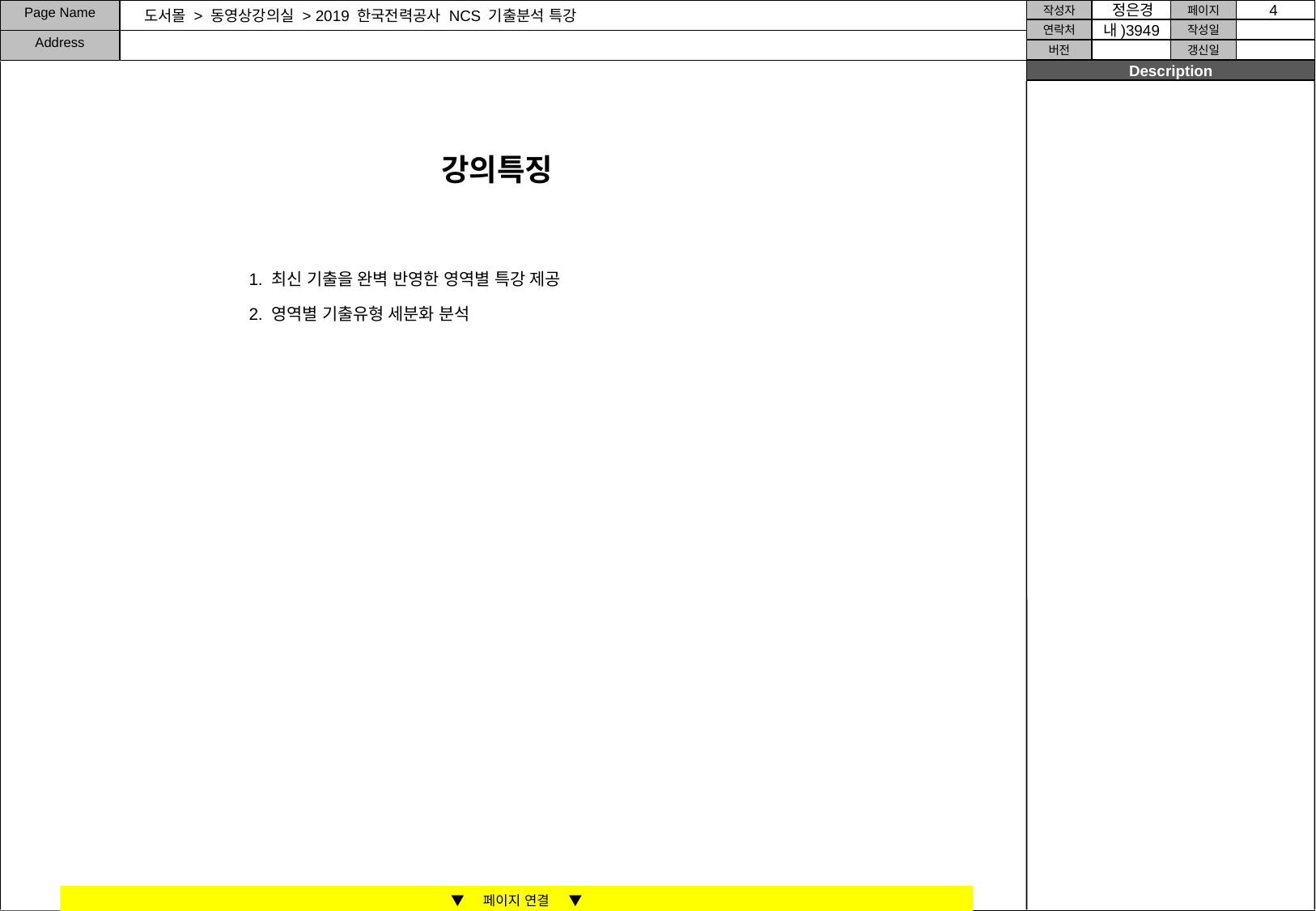

도서몰 > 동영상강의실 > 2019 한국전력공사 NCS 기출분석 특강
#
강의특징
1. 최신 기출을 완벽 반영한 영역별 특강 제공
2. 영역별 기출유형 세분화 분석
▼    페이지 연결     ▼